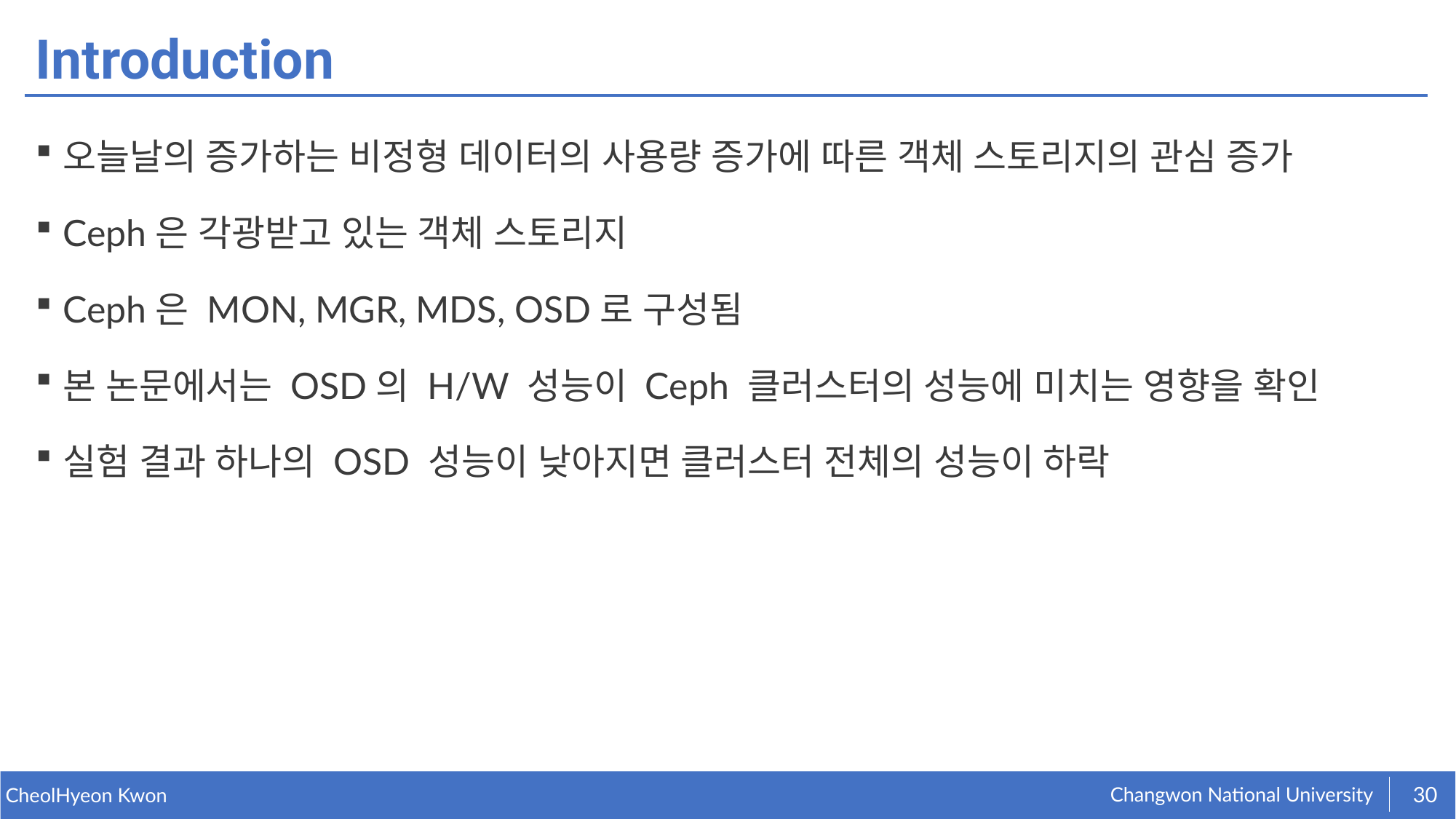

# Introduction
오늘날의 증가하는 비정형 데이터의 사용량 증가에 따른 객체 스토리지의 관심 증가
Ceph은 각광받고 있는 객체 스토리지
Ceph은 MON, MGR, MDS, OSD로 구성됨
본 논문에서는 OSD의 H/W 성능이 Ceph 클러스터의 성능에 미치는 영향을 확인
실험 결과 하나의 OSD 성능이 낮아지면 클러스터 전체의 성능이 하락
30